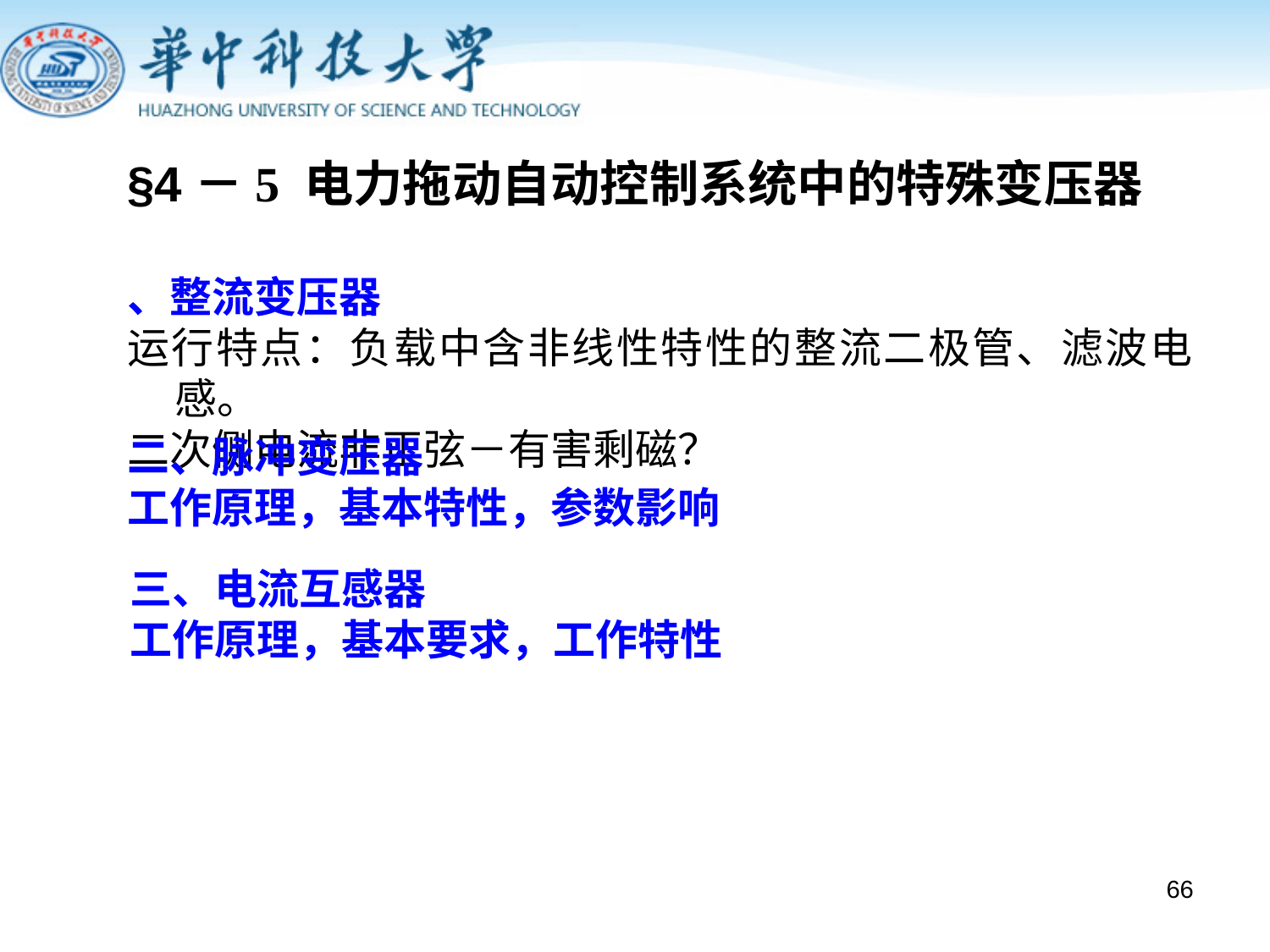

§4－5 电力拖动自动控制系统中的特殊变压器

、整流变压器
运行特点：负载中含非线性特性的整流二极管、滤波电感。
二次侧电流非正弦－有害剩磁？
二、脉冲变压器
工作原理，基本特性，参数影响
三、电流互感器
工作原理，基本要求，工作特性
66